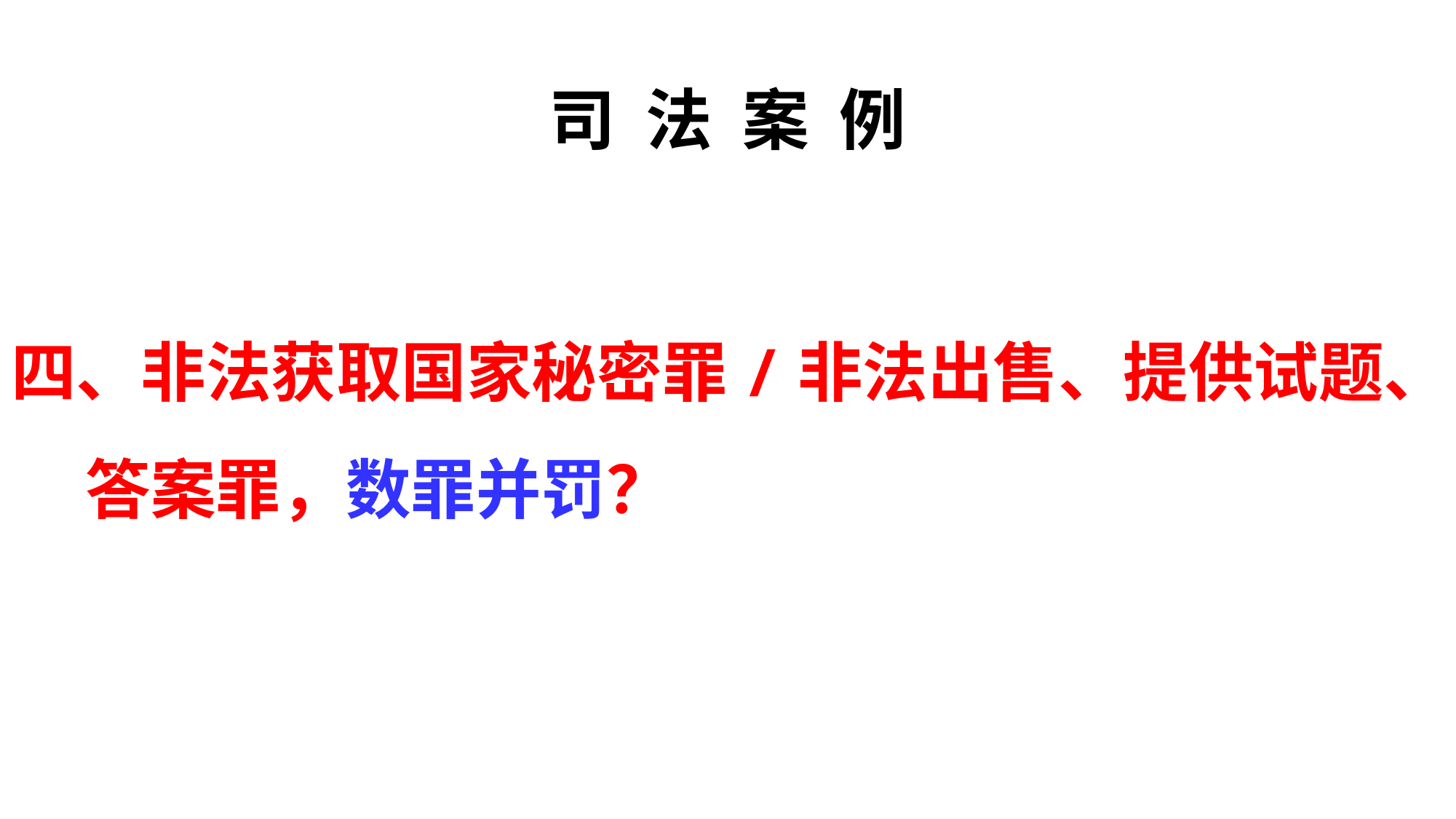

# 司  法  案  例
四、非法获取国家秘密罪/非法出售、提供试题、
    答案罪，数罪并罚？